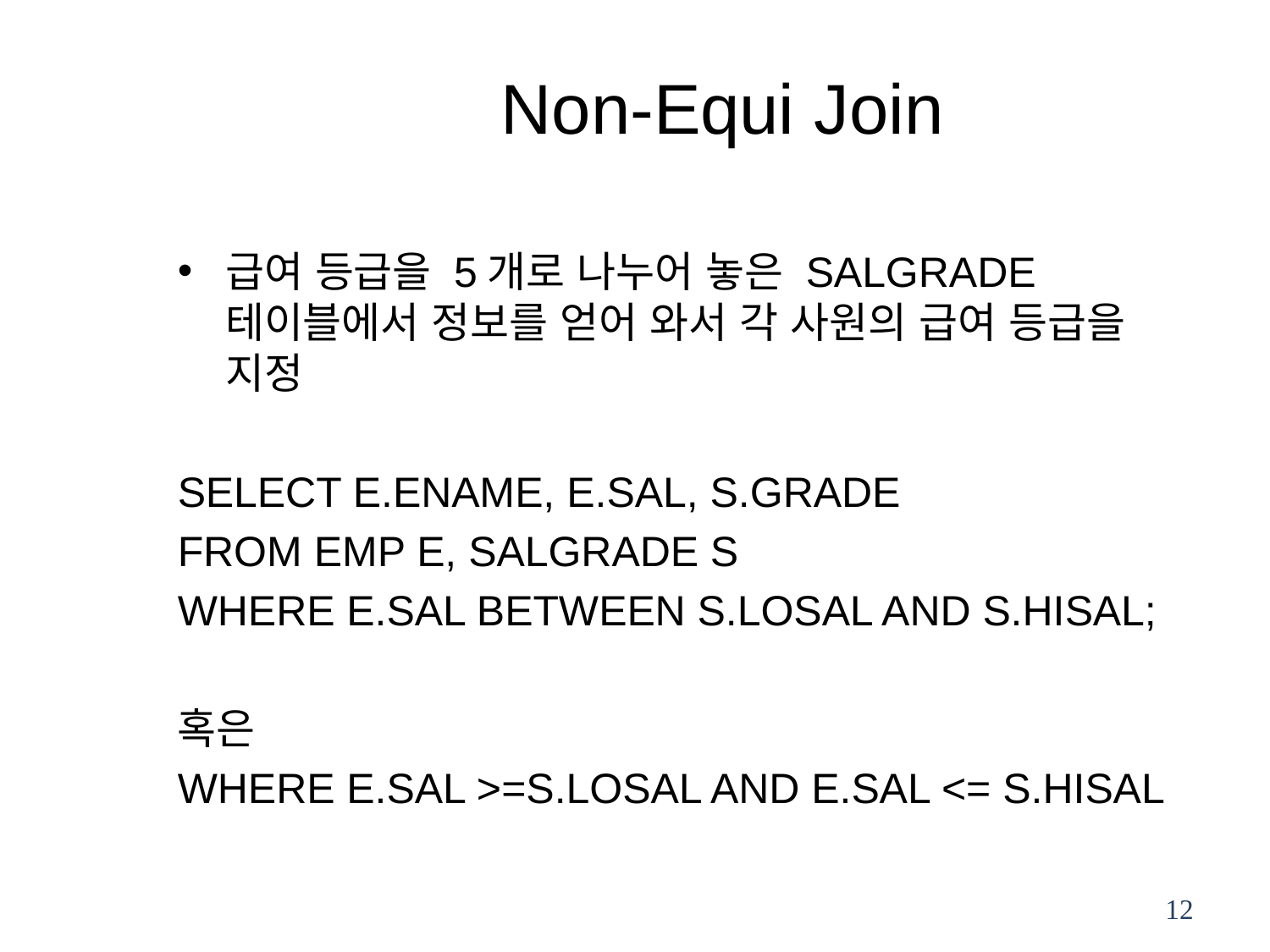

# Non-Equi Join
급여 등급을 5개로 나누어 놓은 SALGRADE 테이블에서 정보를 얻어 와서 각 사원의 급여 등급을 지정

SELECT E.ENAME, E.SAL, S.GRADE
FROM EMP E, SALGRADE S
WHERE E.SAL BETWEEN S.LOSAL AND S.HISAL;

혹은
WHERE E.SAL >=S.LOSAL AND E.SAL <= S.HISAL

12